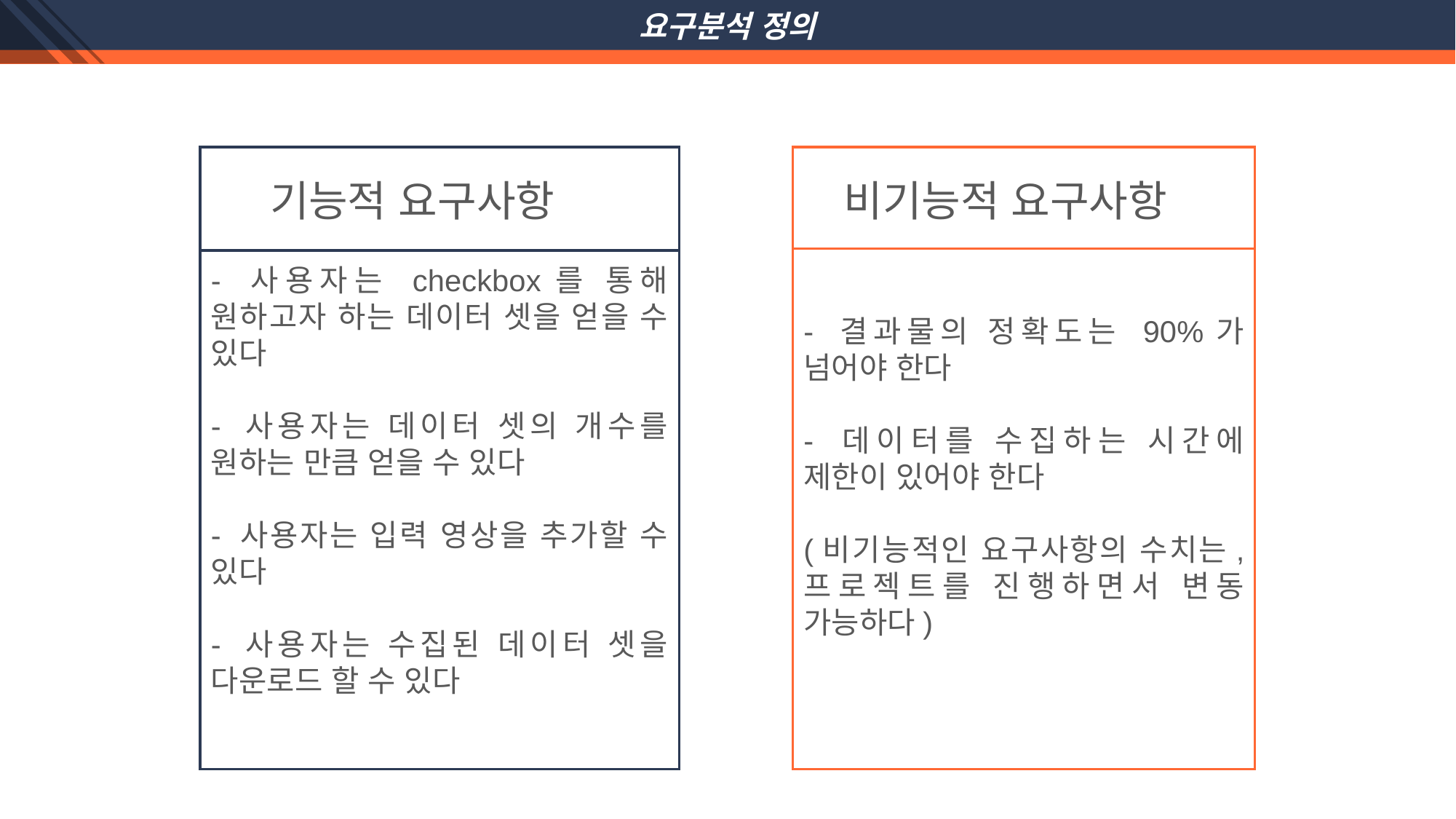

요구분석 정의

- 결과물의 정확도는 90%가 넘어야 한다

- 데이터를 수집하는 시간에 제한이 있어야 한다

(비기능적인 요구사항의 수치는, 프로젝트를 진행하면서 변동 가능하다)

- 사용자는 checkbox를 통해 원하고자 하는 데이터 셋을 얻을 수 있다

- 사용자는 데이터 셋의 개수를 원하는 만큼 얻을 수 있다

- 사용자는 입력 영상을 추가할 수 있다

- 사용자는 수집된 데이터 셋을 다운로드 할 수 있다
기능적 요구사항

비기능적 요구사항